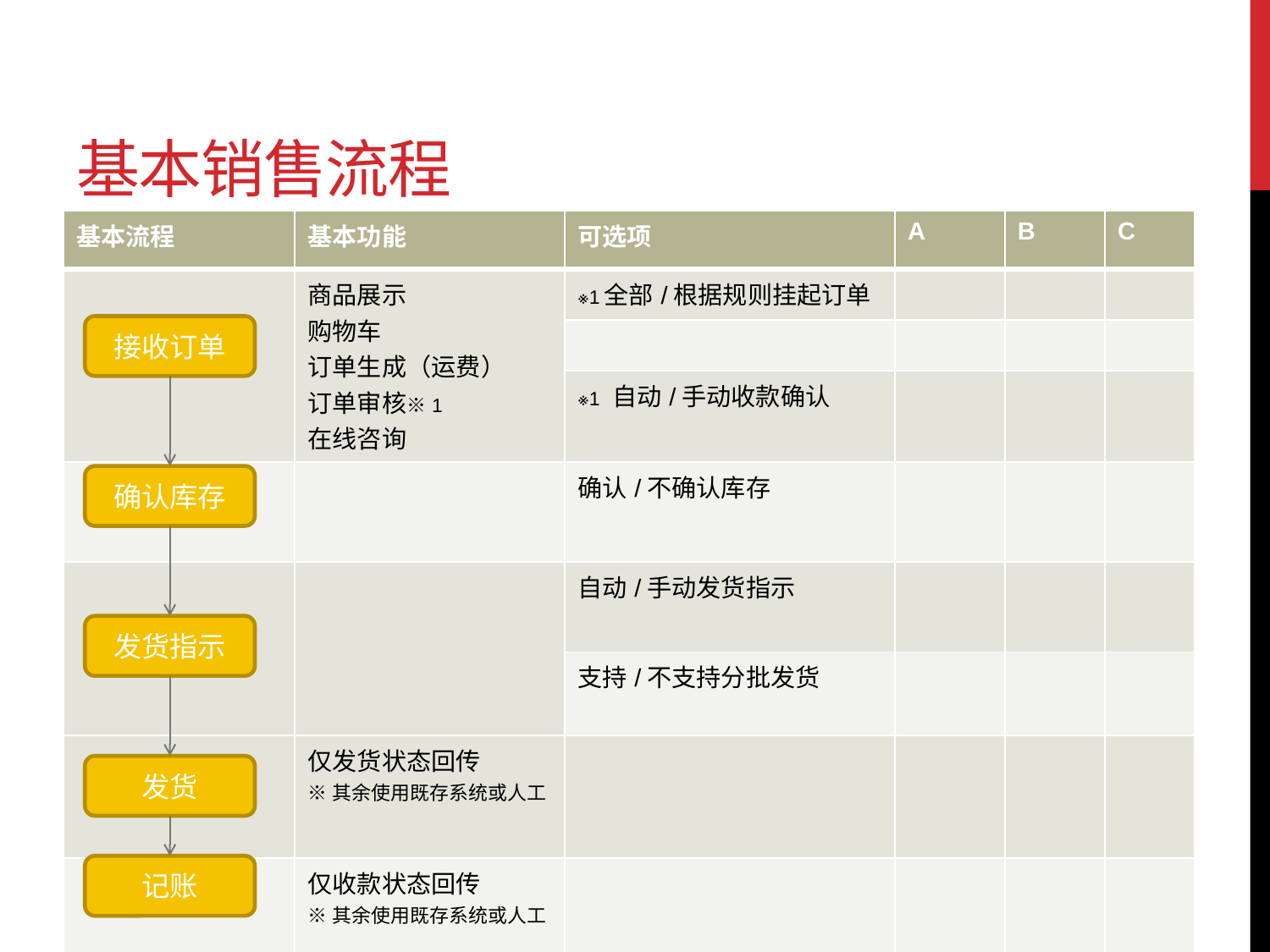

# 基本销售流程
| 基本流程 | 基本功能 | 可选项 | A | B | C |
| --- | --- | --- | --- | --- | --- |
|  | 商品展示 购物车 订单生成（运费） 订单审核※1 在线咨询 | ※1全部/根据规则挂起订单 |  |  |  |
|  |  |  |  |  |  |
|  |  | ※1 自动/手动收款确认 |  |  |  |
|  |  | 确认/不确认库存 |  |  |  |
|  |  | 自动/手动发货指示 |  |  |  |
|  |  | 支持/不支持分批发货 |  |  |  |
|  | 仅发货状态回传 ※其余使用既存系统或人工 |  |  |  |  |
|  | 仅收款状态回传 ※其余使用既存系统或人工 |  |  |  |  |
接收订单
确认库存
发货指示
发货
记账